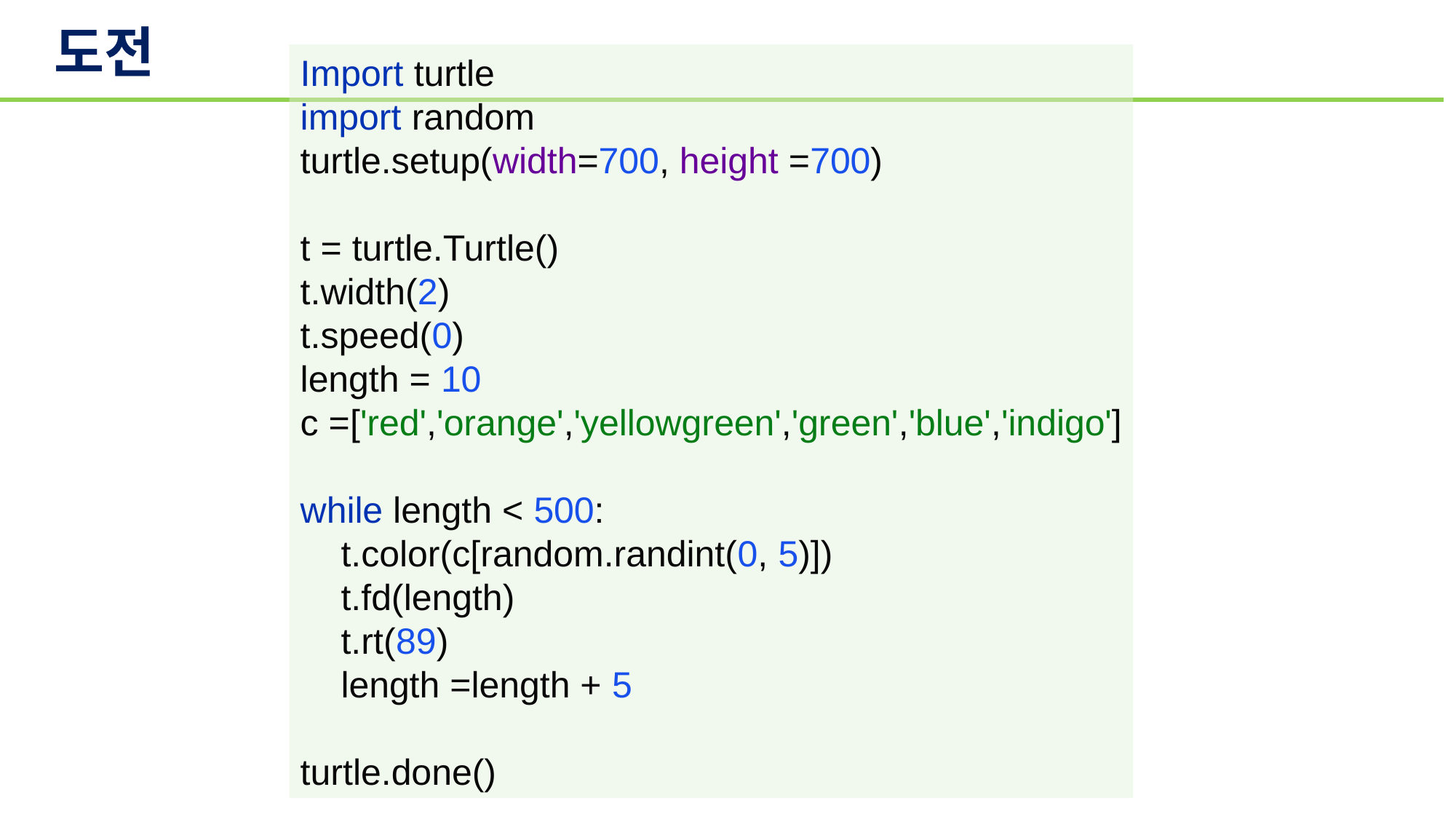

# 도전
Import turtle
import random
turtle.setup(width=700, height =700)
t = turtle.Turtle()
t.width(2)
t.speed(0)
length = 10
c =['red','orange','yellowgreen','green','blue','indigo']
while length < 500:
    t.color(c[random.randint(0, 5)])
    t.fd(length)
    t.rt(89)
    length =length + 5
turtle.done()